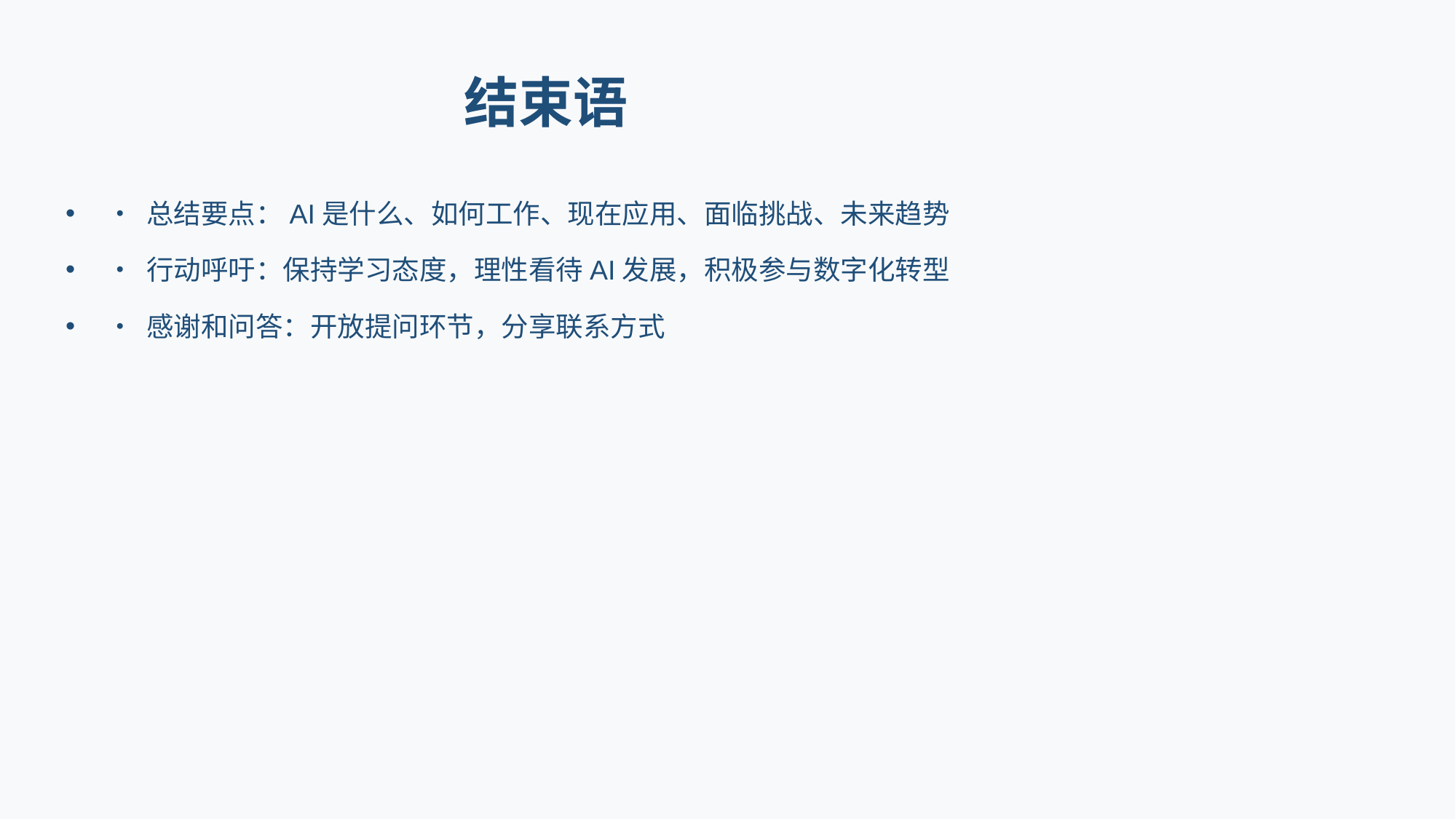

# 结束语
• 总结要点：AI是什么、如何工作、现在应用、面临挑战、未来趋势
• 行动呼吁：保持学习态度，理性看待AI发展，积极参与数字化转型
• 感谢和问答：开放提问环节，分享联系方式